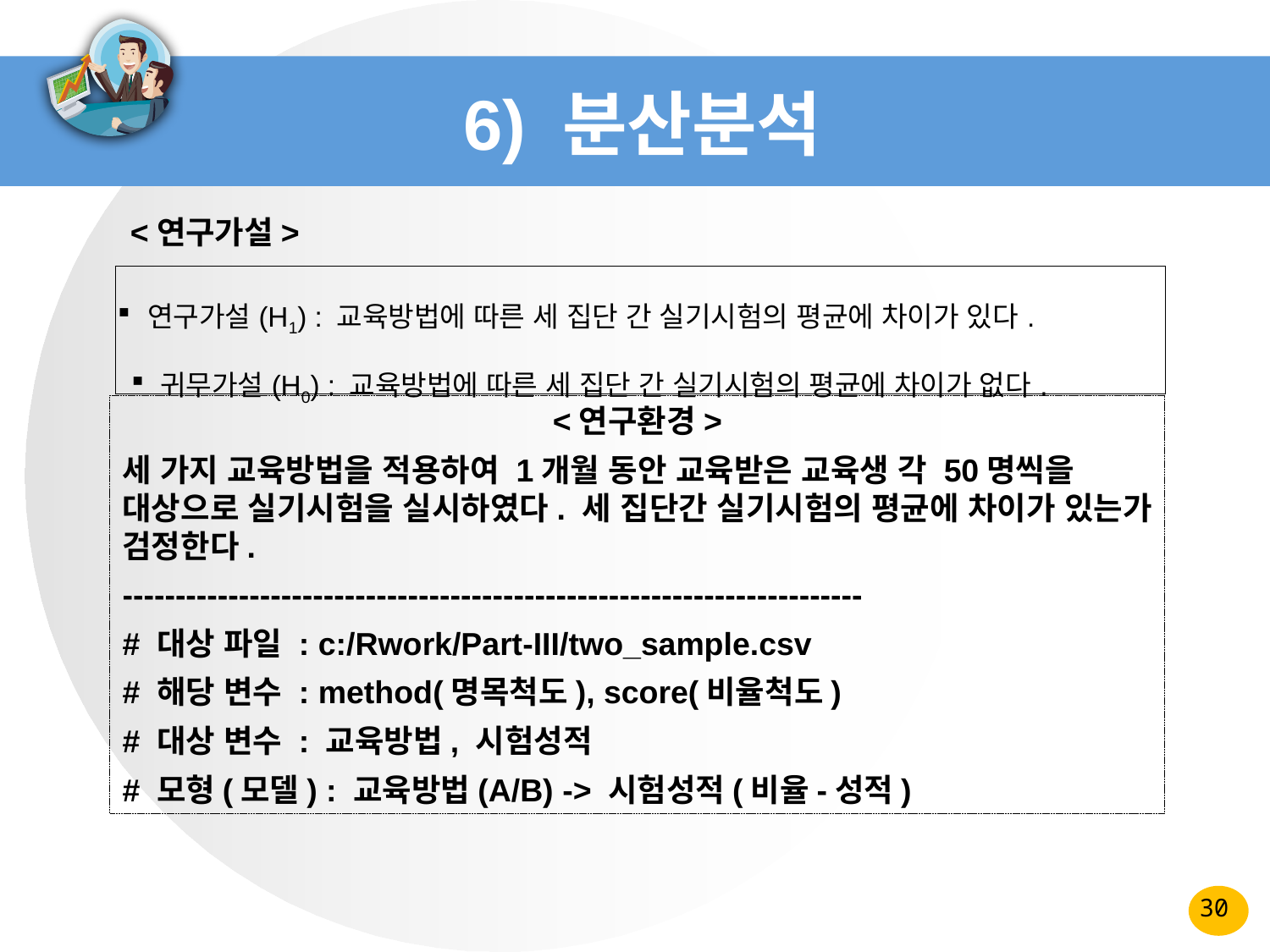

# 6) 분산분석
<연구가설>
| 연구가설(H1) : 교육방법에 따른 세 집단 간 실기시험의 평균에 차이가 있다. 귀무가설(H0) : 교육방법에 따른 세 집단 간 실기시험의 평균에 차이가 없다. |
| --- |
<연구환경>
세 가지 교육방법을 적용하여 1개월 동안 교육받은 교육생 각 50명씩을 대상으로 실기시험을 실시하였다. 세 집단간 실기시험의 평균에 차이가 있는가 검정한다.
----------------------------------------------------------------------
# 대상 파일 : c:/Rwork/Part-III/two_sample.csv
# 해당 변수 : method(명목척도), score(비율척도)
# 대상 변수 : 교육방법, 시험성적
# 모형(모델) : 교육방법(A/B) -> 시험성적(비율-성적)
30